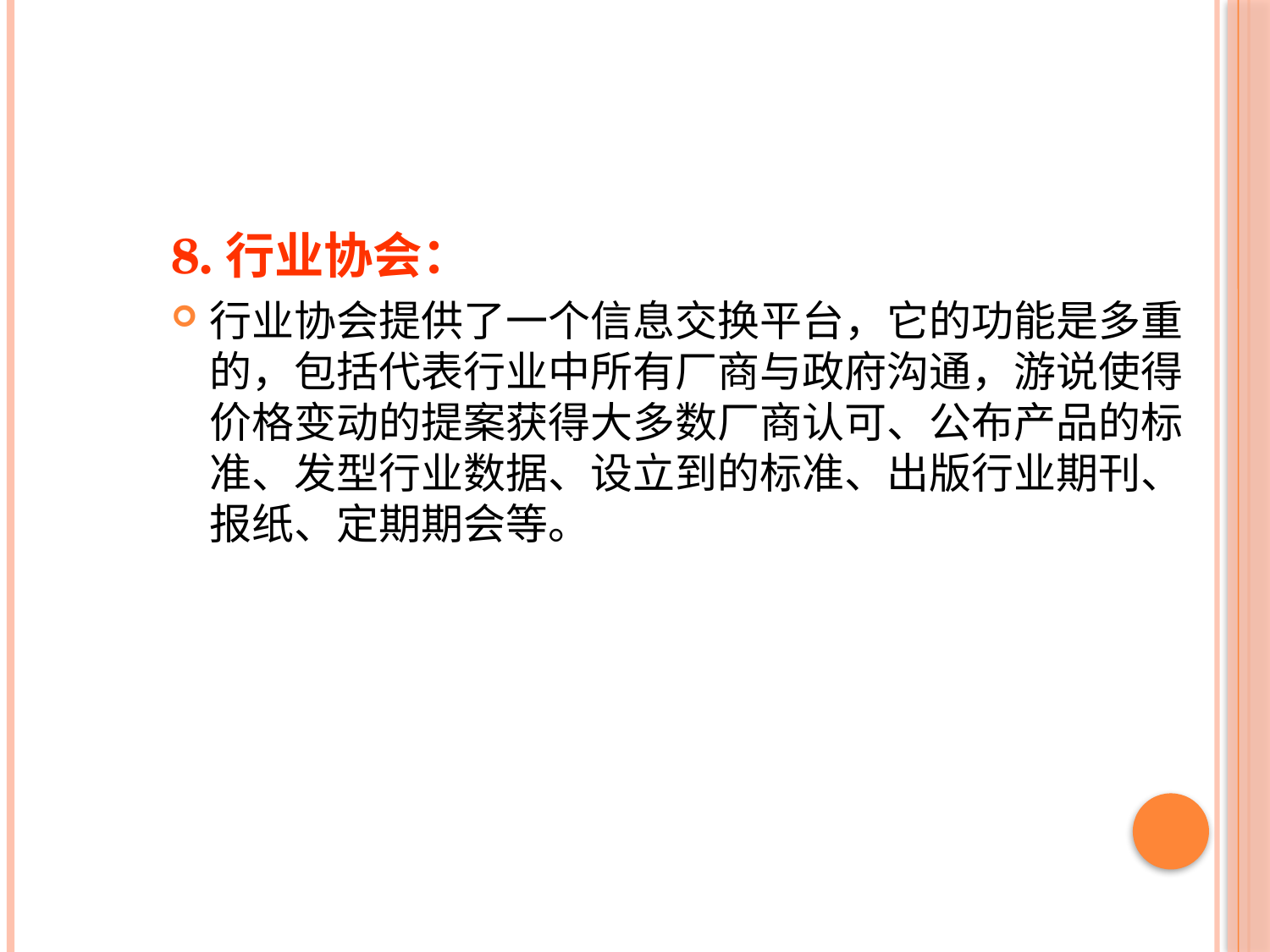

8.行业协会：
行业协会提供了一个信息交换平台，它的功能是多重的，包括代表行业中所有厂商与政府沟通，游说使得价格变动的提案获得大多数厂商认可、公布产品的标准、发型行业数据、设立到的标准、出版行业期刊、报纸、定期期会等。